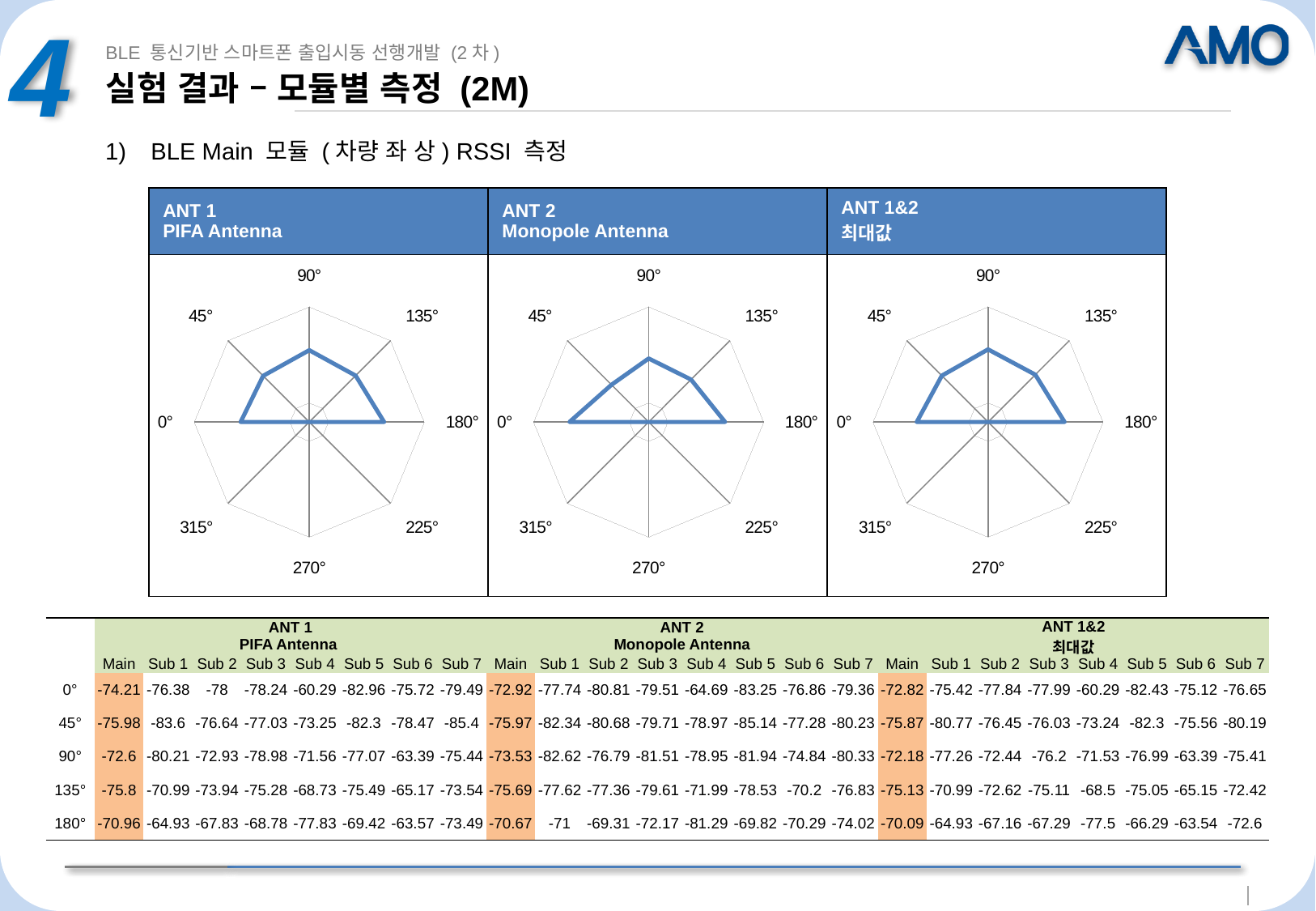

4
BLE 통신기반 스마트폰 출입시동 선행개발 (2차)
# 실험 결과 – 모듈별 측정 (2M)
BLE Main 모듈 (차량 좌 상) RSSI 측정
| ANT 1 PIFA Antenna | ANT 2 Monopole Antenna | ANT 1&2 최대값 |
| --- | --- | --- |
|  |  |  |

### Chart

| Category |  |
|---|---|
| 90° | -72.6 |
| 135° | -75.8 |
| 180° | -70.96 |
| 225° | -110.0 |
| 270° | -110.0 |
| 315° | -110.0 |
| 0° | -74.21 |
| 45° | -75.98 |

### Chart

| Category |  |
|---|---|
| 90° | -76.91 |
| 135° | -78.73 |
| 180° | -70.14 |
| 225° | -110.0 |
| 270° | -110.0 |
| 315° | -110.0 |
| 0° | -68.7 |
| 45° | -82.57 |

### Chart

| Category |  |
|---|---|
| 90° | -72.18 |
| 135° | -75.13 |
| 180° | -70.09 |
| 225° | -110.0 |
| 270° | -110.0 |
| 315° | -110.0 |
| 0° | -72.82 |
| 45° | -75.87 |
|  | ANT 1 PIFA Antenna |  |  |  |  |  |  |  | ANT 2 Monopole Antenna |  |  |  |  |  |  |  | ANT 1&2 최대값 |  |  |  |  |  |  |  |
| --- | --- | --- | --- | --- | --- | --- | --- | --- | --- | --- | --- | --- | --- | --- | --- | --- | --- | --- | --- | --- | --- | --- | --- | --- |
|  | Main | Sub 1 | Sub 2 | Sub 3 | Sub 4 | Sub 5 | Sub 6 | Sub 7 | Main | Sub 1 | Sub 2 | Sub 3 | Sub 4 | Sub 5 | Sub 6 | Sub 7 | Main | Sub 1 | Sub 2 | Sub 3 | Sub 4 | Sub 5 | Sub 6 | Sub 7 |
| 0° | -74.21 | -76.38 | -78 | -78.24 | -60.29 | -82.96 | -75.72 | -79.49 | -72.92 | -77.74 | -80.81 | -79.51 | -64.69 | -83.25 | -76.86 | -79.36 | -72.82 | -75.42 | -77.84 | -77.99 | -60.29 | -82.43 | -75.12 | -76.65 |
| 45° | -75.98 | -83.6 | -76.64 | -77.03 | -73.25 | -82.3 | -78.47 | -85.4 | -75.97 | -82.34 | -80.68 | -79.71 | -78.97 | -85.14 | -77.28 | -80.23 | -75.87 | -80.77 | -76.45 | -76.03 | -73.24 | -82.3 | -75.56 | -80.19 |
| 90° | -72.6 | -80.21 | -72.93 | -78.98 | -71.56 | -77.07 | -63.39 | -75.44 | -73.53 | -82.62 | -76.79 | -81.51 | -78.95 | -81.94 | -74.84 | -80.33 | -72.18 | -77.26 | -72.44 | -76.2 | -71.53 | -76.99 | -63.39 | -75.41 |
| 135° | -75.8 | -70.99 | -73.94 | -75.28 | -68.73 | -75.49 | -65.17 | -73.54 | -75.69 | -77.62 | -77.36 | -79.61 | -71.99 | -78.53 | -70.2 | -76.83 | -75.13 | -70.99 | -72.62 | -75.11 | -68.5 | -75.05 | -65.15 | -72.42 |
| 180° | -70.96 | -64.93 | -67.83 | -68.78 | -77.83 | -69.42 | -63.57 | -73.49 | -70.67 | -71 | -69.31 | -72.17 | -81.29 | -69.82 | -70.29 | -74.02 | -70.09 | -64.93 | -67.16 | -67.29 | -77.5 | -66.29 | -63.54 | -72.6 |